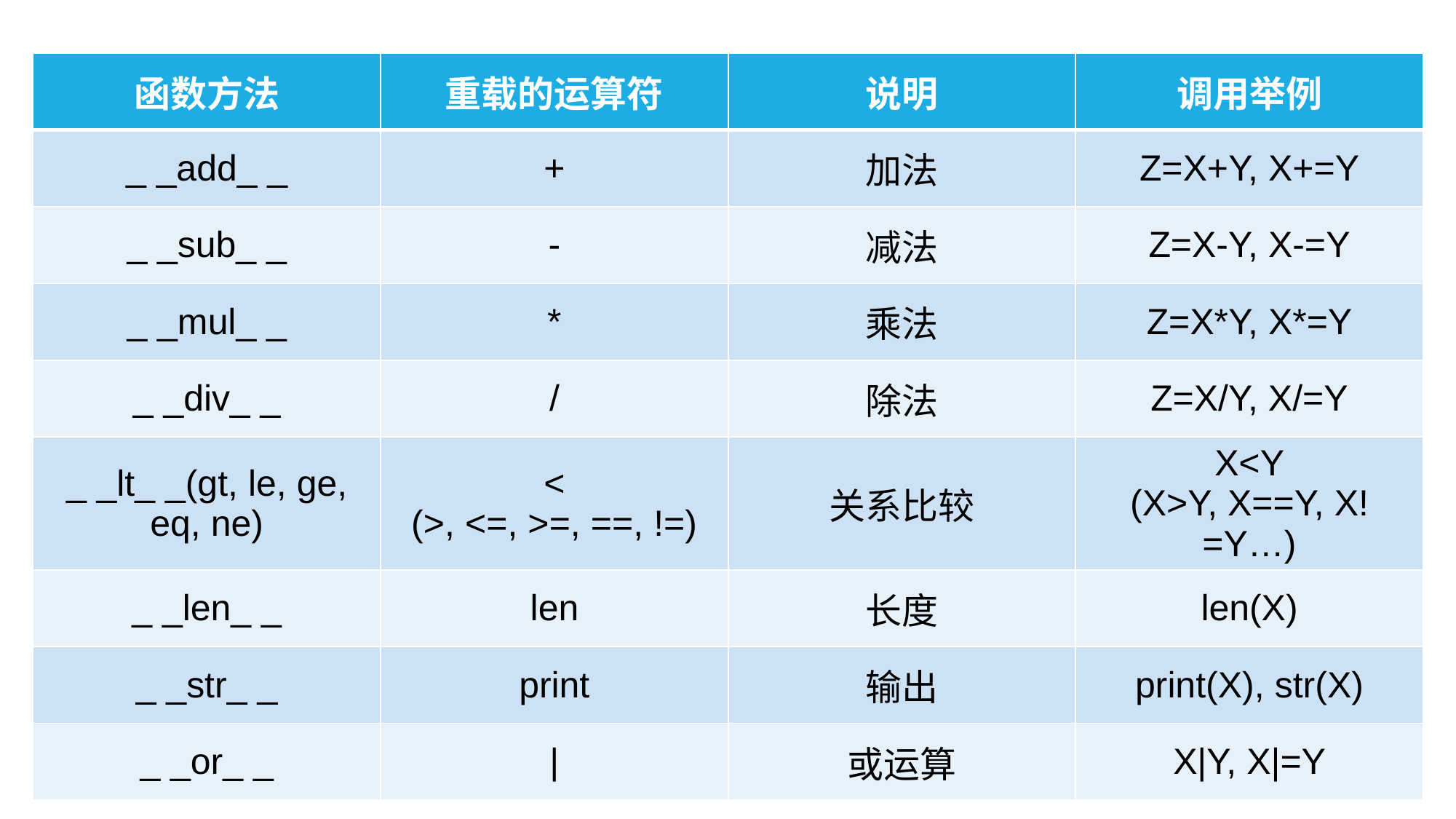

| 函数方法 | 重载的运算符 | 说明 | 调用举例 |
| --- | --- | --- | --- |
| \_ \_add\_ \_ | + | 加法 | Z=X+Y, X+=Y |
| \_ \_sub\_ \_ | - | 减法 | Z=X-Y, X-=Y |
| \_ \_mul\_ \_ | \* | 乘法 | Z=X\*Y, X\*=Y |
| \_ \_div\_ \_ | / | 除法 | Z=X/Y, X/=Y |
| \_ \_lt\_ \_(gt, le, ge, eq, ne) | < (>, <=, >=, ==, !=) | 关系比较 | X<Y (X>Y, X==Y, X!=Y…) |
| \_ \_len\_ \_ | len | 长度 | len(X) |
| \_ \_str\_ \_ | print | 输出 | print(X), str(X) |
| \_ \_or\_ \_ | | | 或运算 | X|Y, X|=Y |